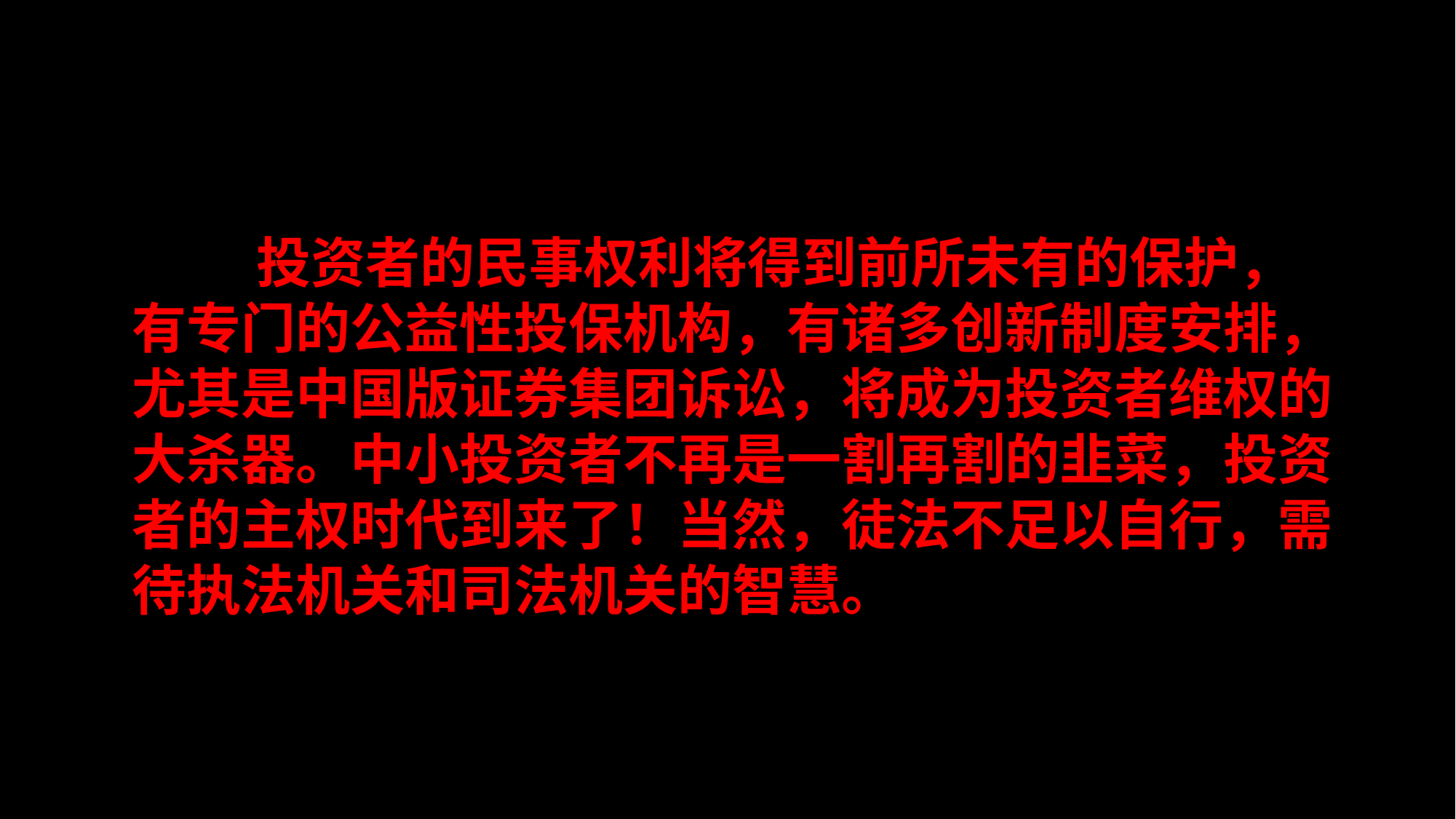

投资者的民事权利将得到前所未有的保护，有专门的公益性投保机构，有诸多创新制度安排，尤其是中国版证券集团诉讼，将成为投资者维权的大杀器。中小投资者不再是一割再割的韭菜，投资者的主权时代到来了！当然，徒法不足以自行，需待执法机关和司法机关的智慧。